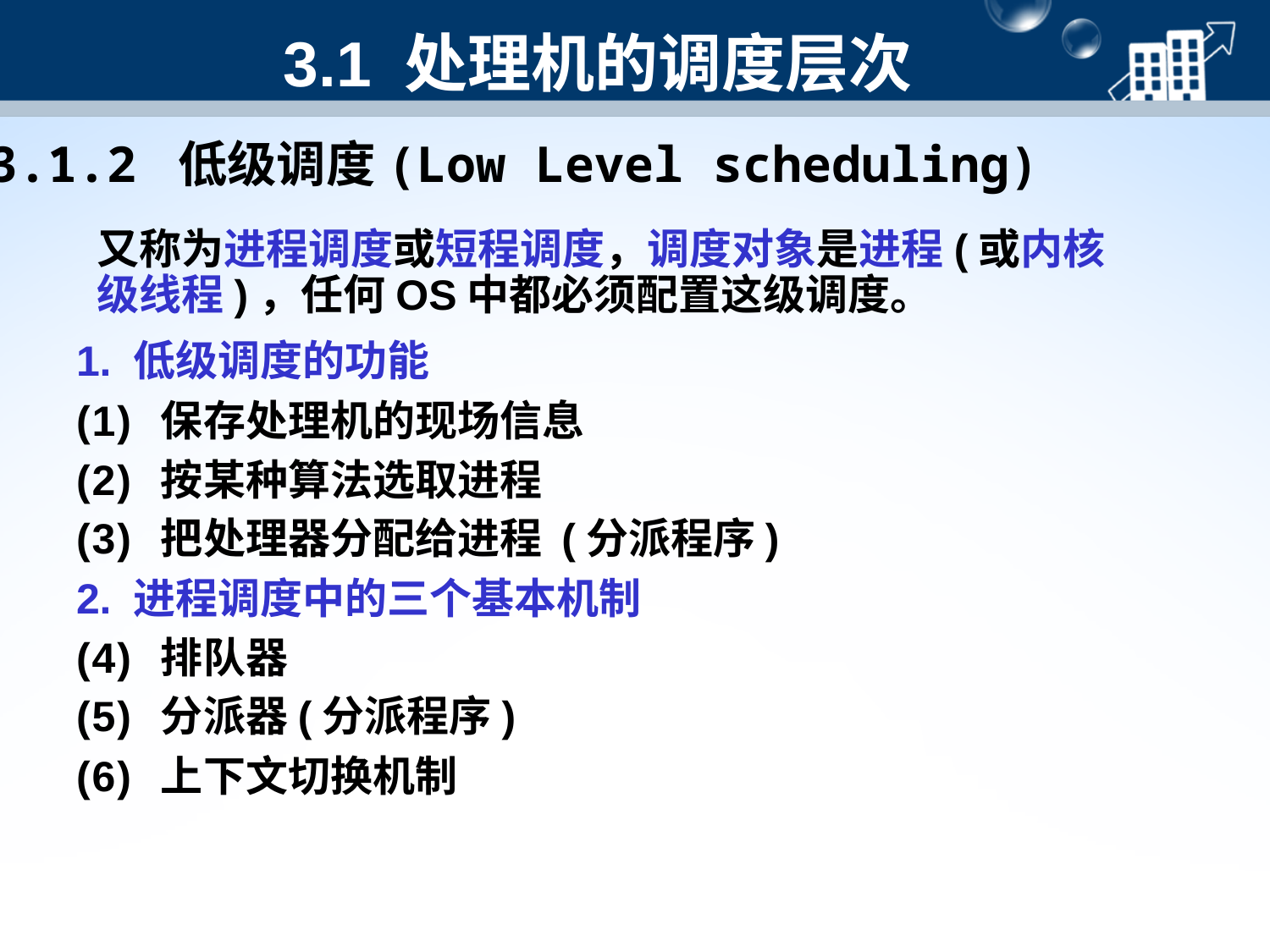

# 3.1 处理机的调度层次
3.1.2 低级调度(Low Level scheduling)

又称为进程调度或短程调度，调度对象是进程(或内核级线程)，任何OS中都必须配置这级调度。
1. 低级调度的功能
保存处理机的现场信息
按某种算法选取进程
把处理器分配给进程 (分派程序)
2. 进程调度中的三个基本机制
排队器
分派器(分派程序)
上下文切换机制